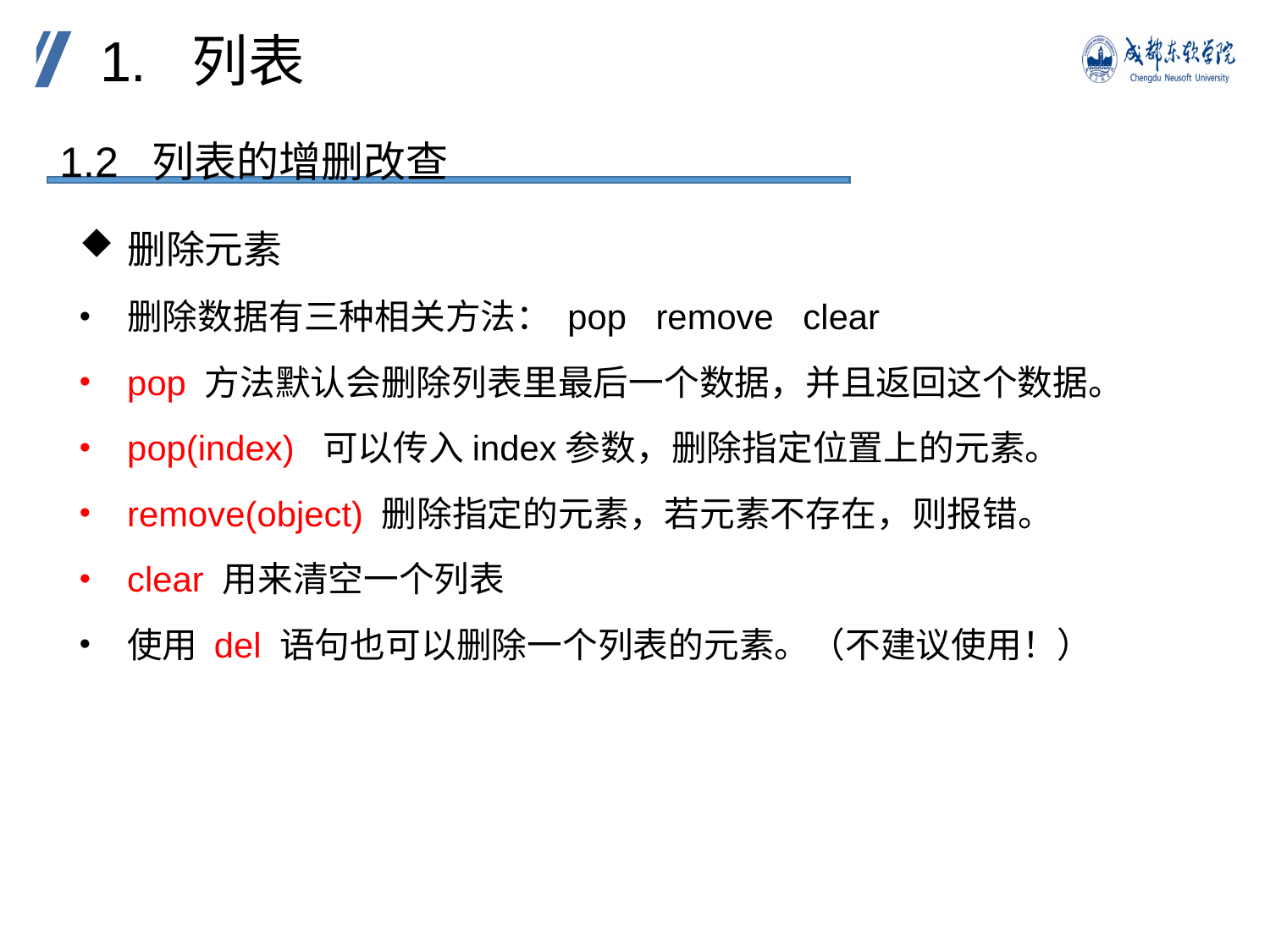

1.  列表
1.2  列表的增删改查

删除元素
删除数据有三种相关方法： pop   remove   clear
pop 方法默认会删除列表里最后一个数据，并且返回这个数据。
pop(index)  可以传入index参数，删除指定位置上的元素。
remove(object) 删除指定的元素，若元素不存在，则报错。
clear 用来清空一个列表
使用 del 语句也可以删除一个列表的元素。（不建议使用！）